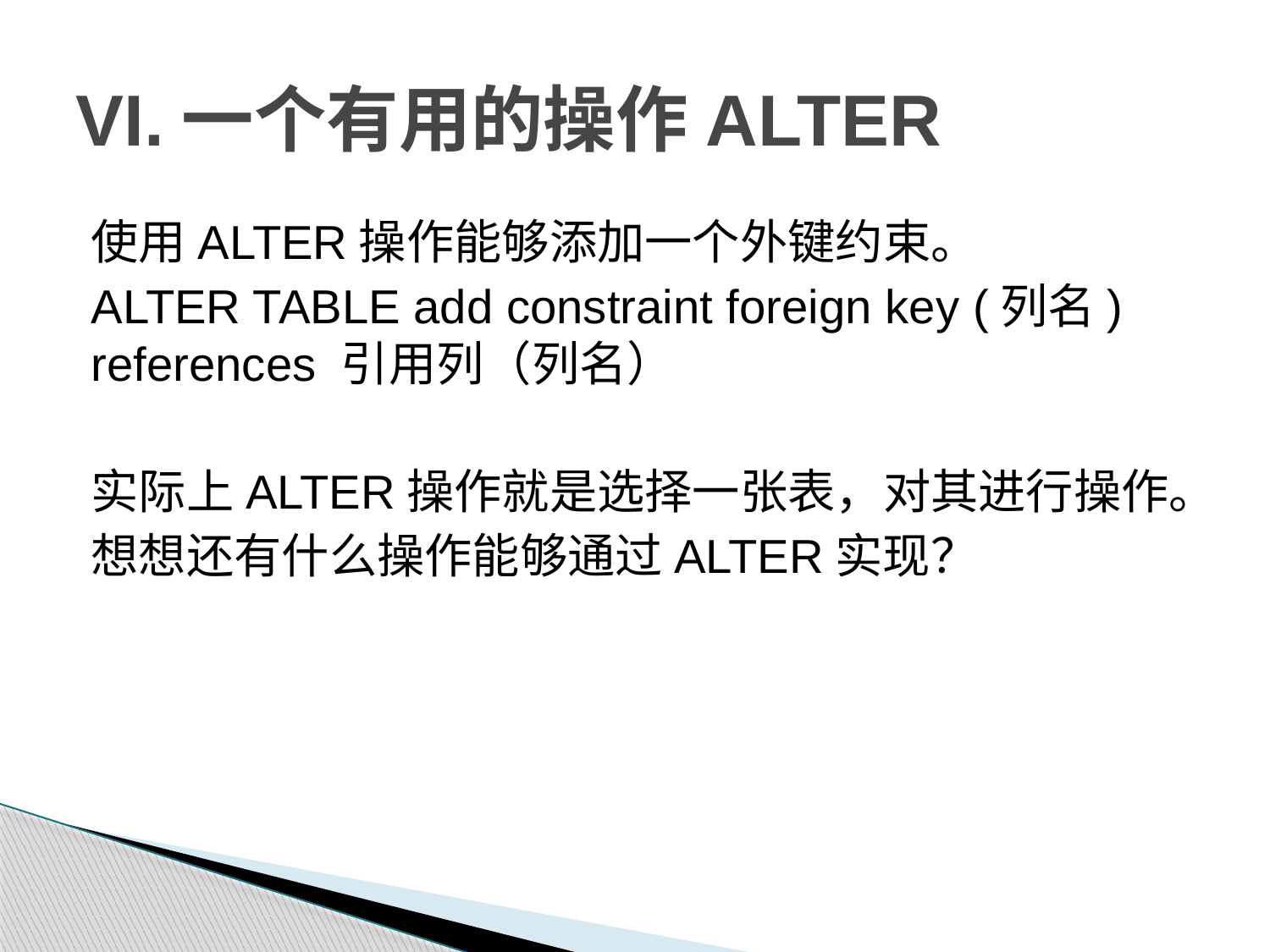

# VI.一个有用的操作ALTER
使用ALTER操作能够添加一个外键约束。
ALTER TABLE add constraint foreign key (列名) references 引用列（列名）

实际上ALTER操作就是选择一张表，对其进行操作。
想想还有什么操作能够通过ALTER实现？